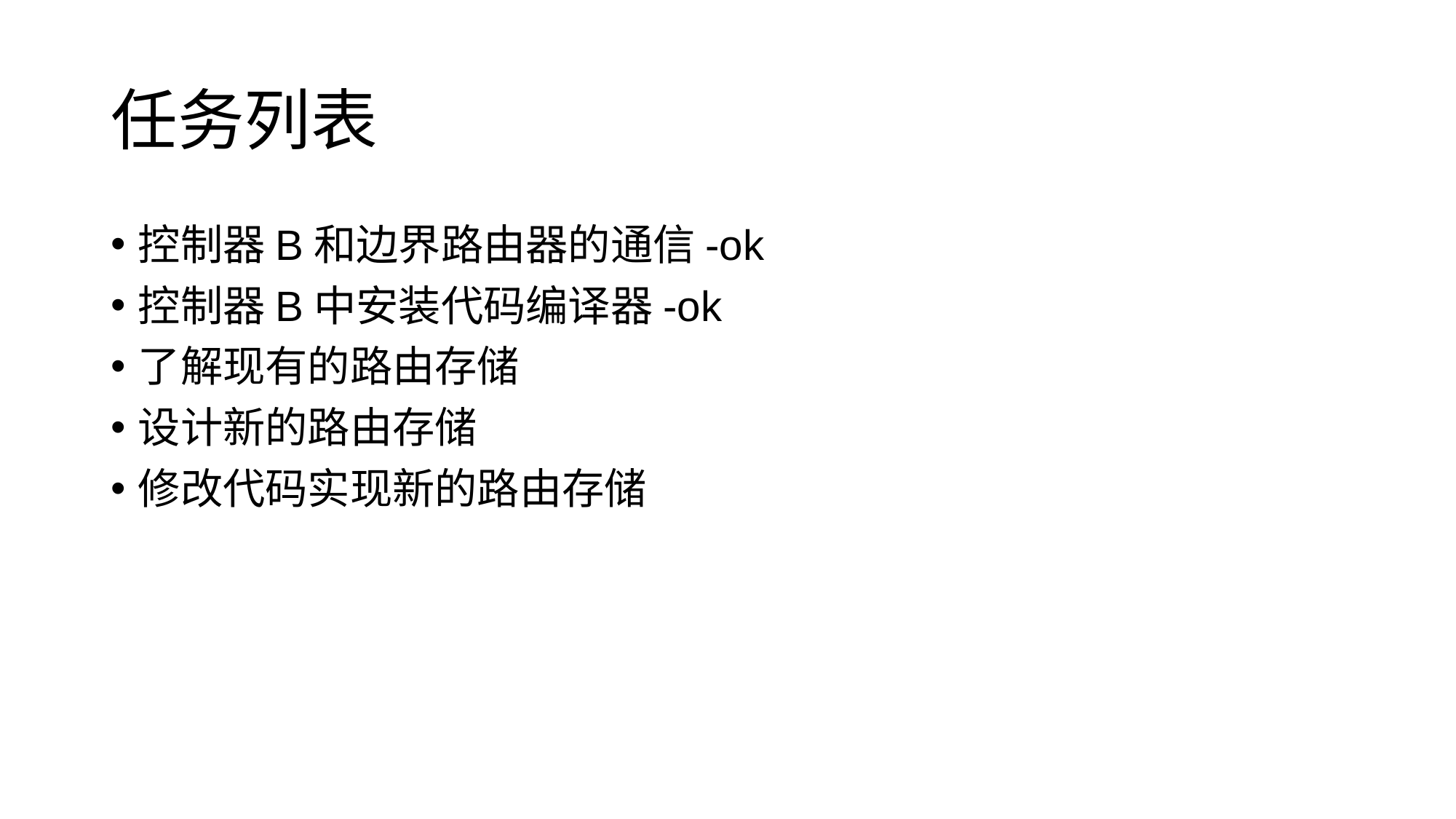

# 任务列表
控制器B和边界路由器的通信-ok
控制器B中安装代码编译器-ok
了解现有的路由存储
设计新的路由存储
修改代码实现新的路由存储